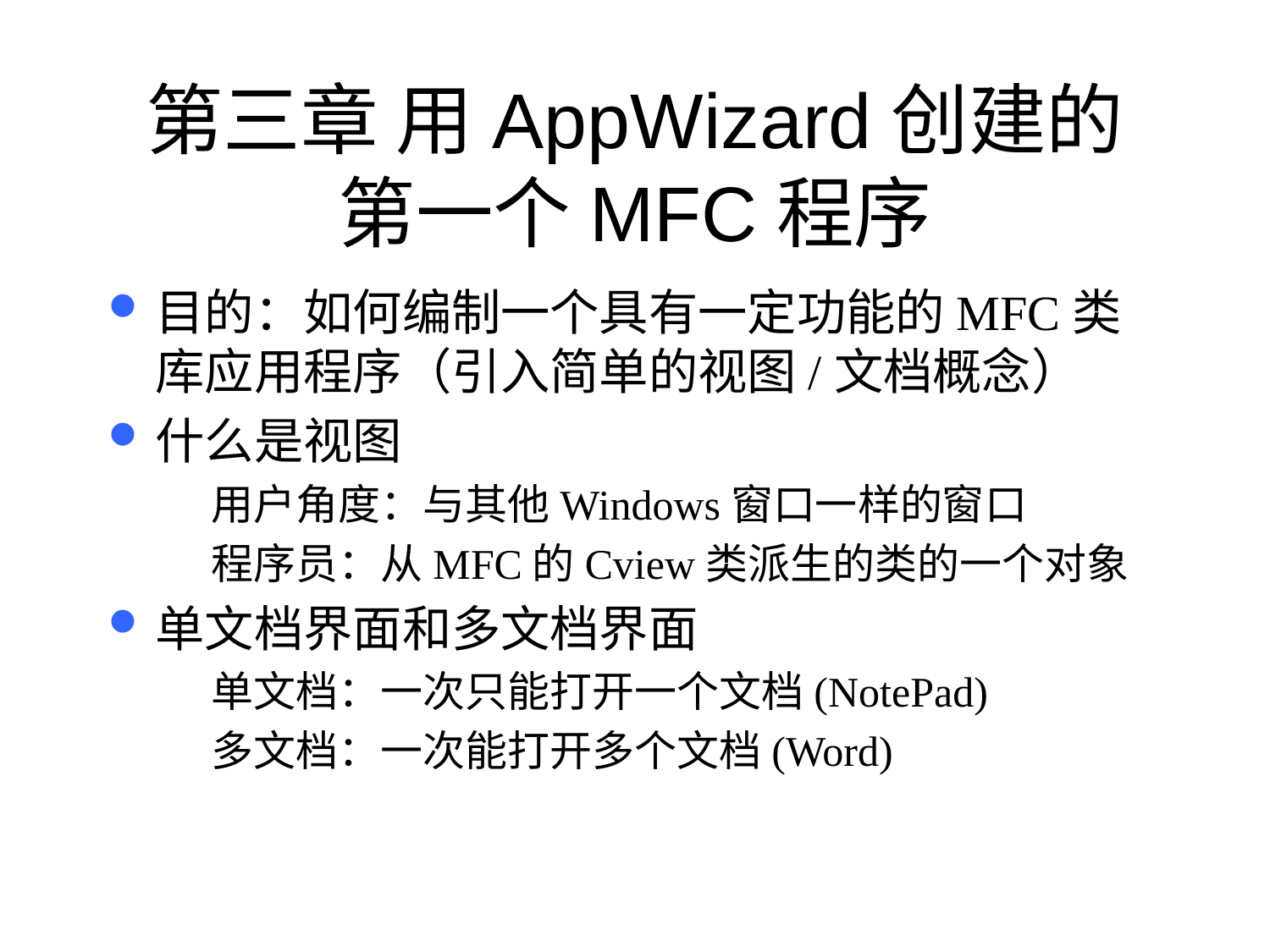

# 第三章 用AppWizard创建的第一个MFC程序
目的：如何编制一个具有一定功能的MFC类库应用程序（引入简单的视图/文档概念）
什么是视图
用户角度：与其他Windows窗口一样的窗口
程序员：从MFC的Cview类派生的类的一个对象
单文档界面和多文档界面
单文档：一次只能打开一个文档(NotePad)
多文档：一次能打开多个文档(Word)
20